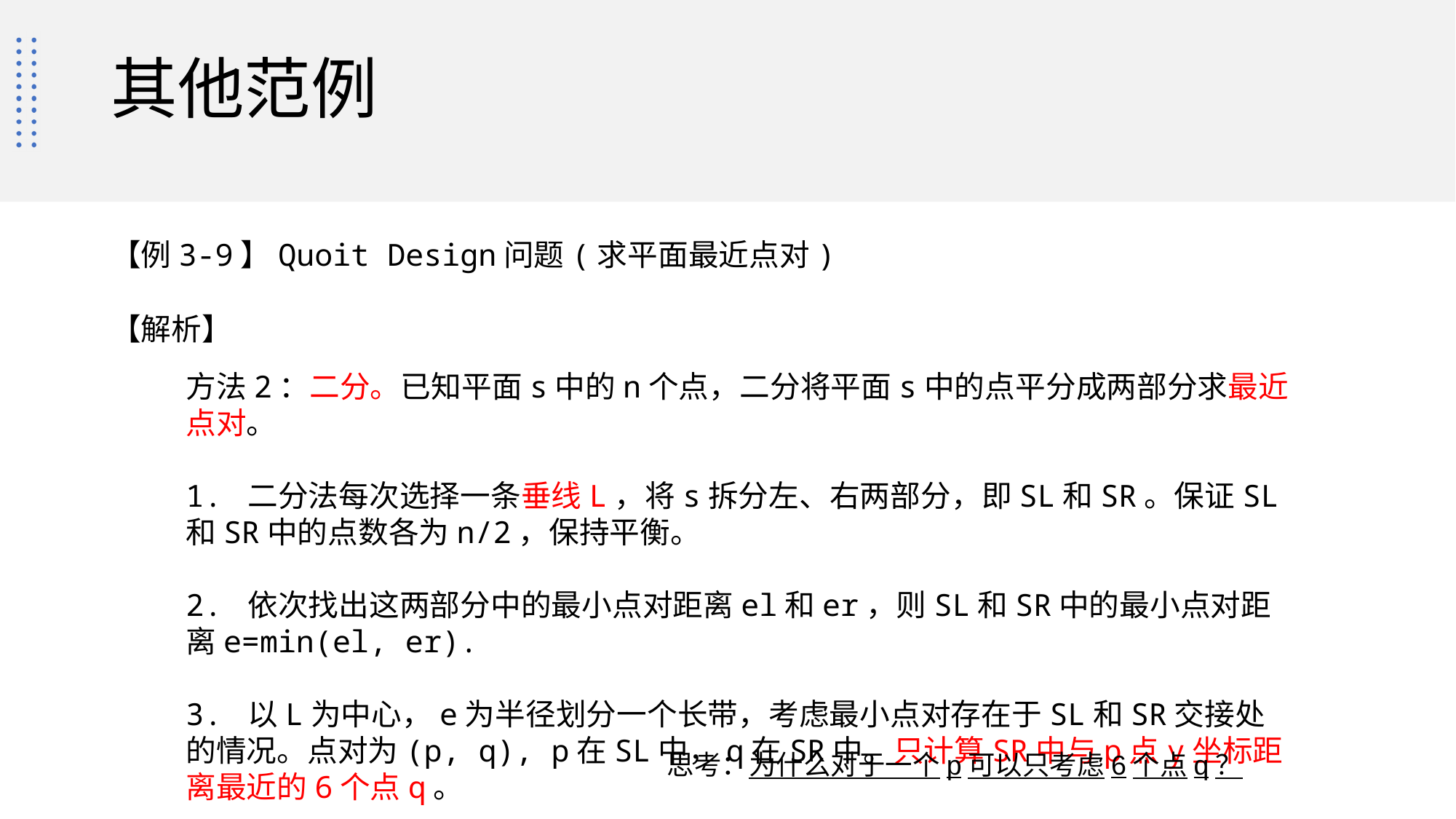

# 其他范例
【例3-9】Quoit Design问题(求平面最近点对)
【解析】
方法2：二分。已知平面s中的n个点，二分将平面s中的点平分成两部分求最近点对。

1. 二分法每次选择一条垂线L，将s拆分左、右两部分，即SL和SR。保证SL和SR中的点数各为n/2，保持平衡。

2. 依次找出这两部分中的最小点对距离el和er，则SL和SR中的最小点对距离e=min(el, er).

3. 以L为中心，e为半径划分一个长带，考虑最小点对存在于SL和SR交接处的情况。点对为(p, q), p在SL中，q在SR中。只计算SR中与p点y坐标距离最近的6个点q。

思考：为什么对于一个p可以只考虑6个点q？